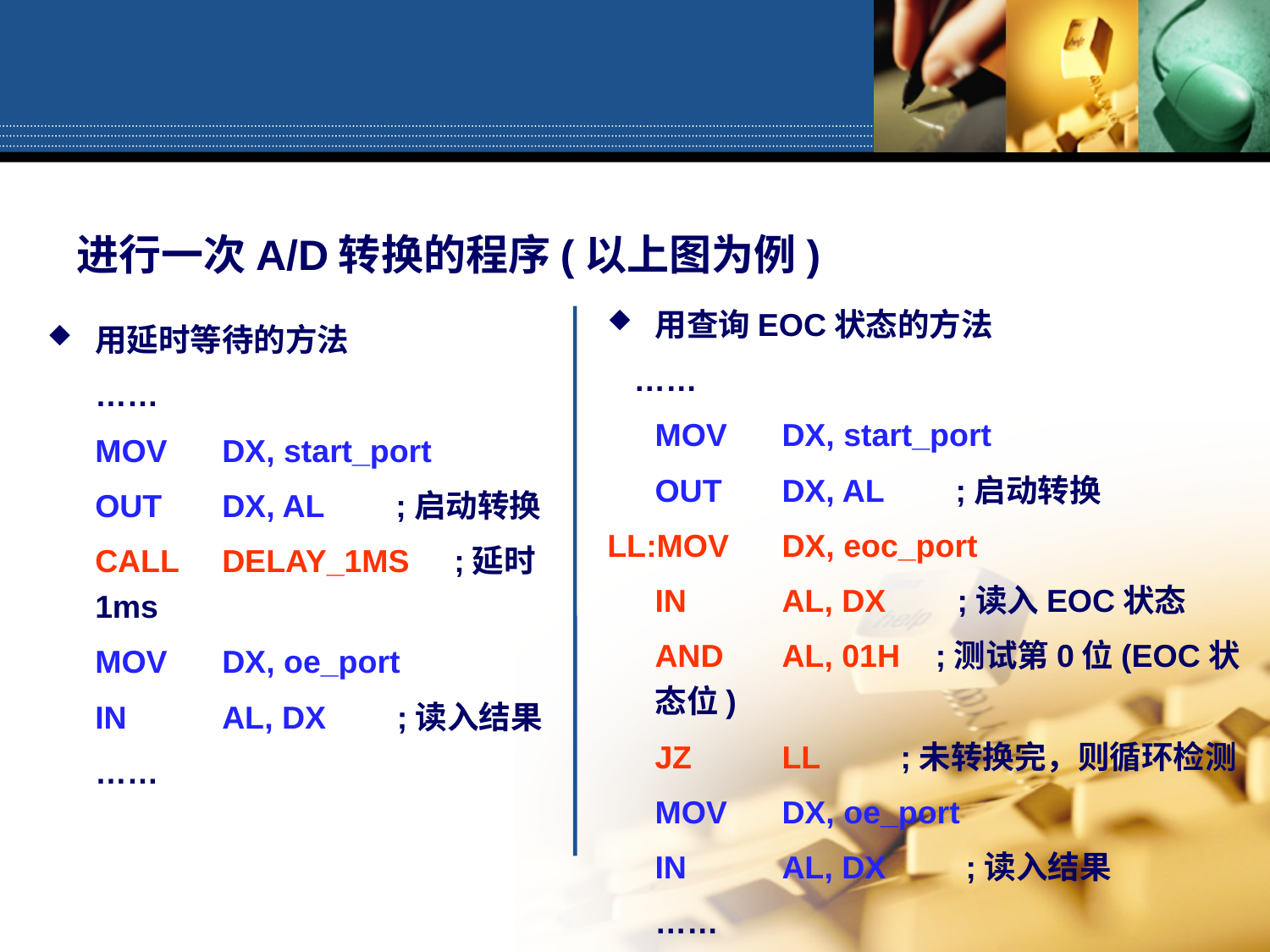

进行一次A/D转换的程序(以上图为例)
用延时等待的方法
	……
	MOV	DX, start_port
	OUT	DX, AL        ;启动转换
	CALL	DELAY_1MS     ;延时1ms
	MOV	DX, oe_port
	IN	AL, DX        ;读入结果
	……

用查询EOC状态的方法
   ……
	MOV	DX, start_port
	OUT	DX, AL        ;启动转换
LL:MOV	DX, eoc_port
	IN	AL, DX        ;读入EOC状态
	AND	AL, 01H    ;测试第0位(EOC状态位)
	JZ	LL         ;未转换完，则循环检测
	MOV	DX, oe_port
	IN	AL, DX         ;读入结果
	……